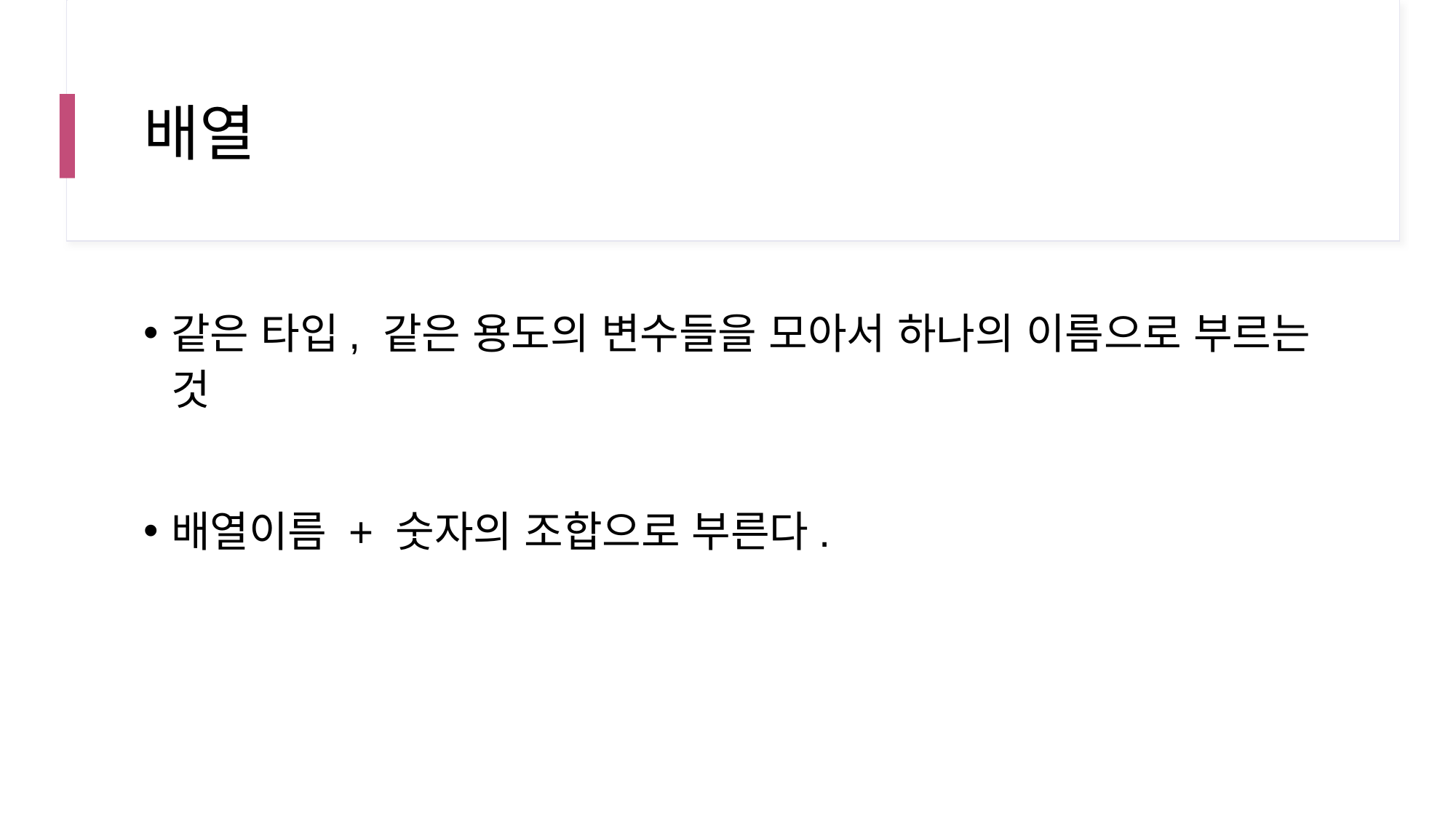

# 배열
같은 타입, 같은 용도의 변수들을 모아서 하나의 이름으로 부르는 것

배열이름 + 숫자의 조합으로 부른다.